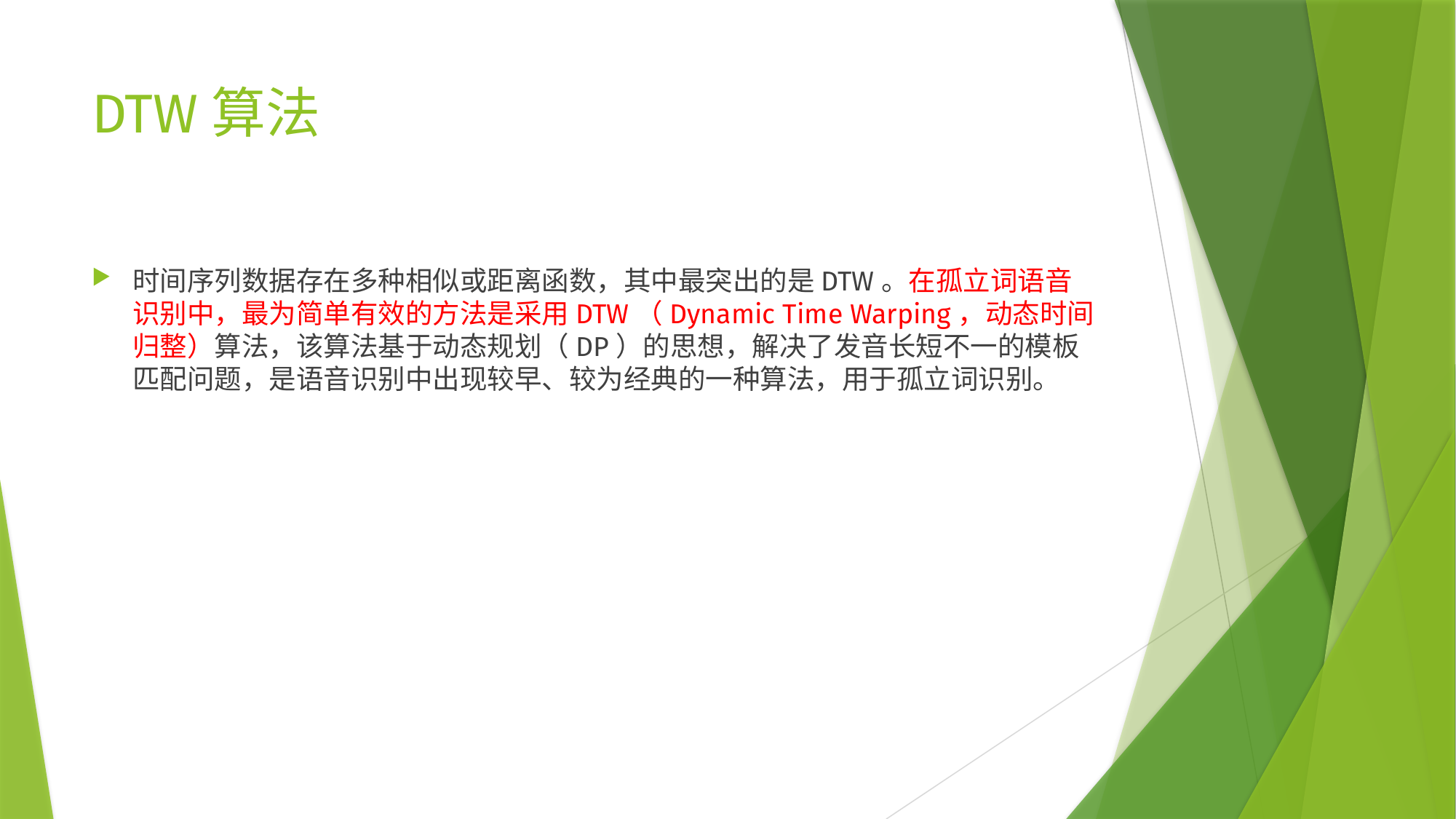

# DTW算法
时间序列数据存在多种相似或距离函数，其中最突出的是DTW。在孤立词语音识别中，最为简单有效的方法是采用DTW（Dynamic Time Warping，动态时间归整）算法，该算法基于动态规划（DP）的思想，解决了发音长短不一的模板匹配问题，是语音识别中出现较早、较为经典的一种算法，用于孤立词识别。